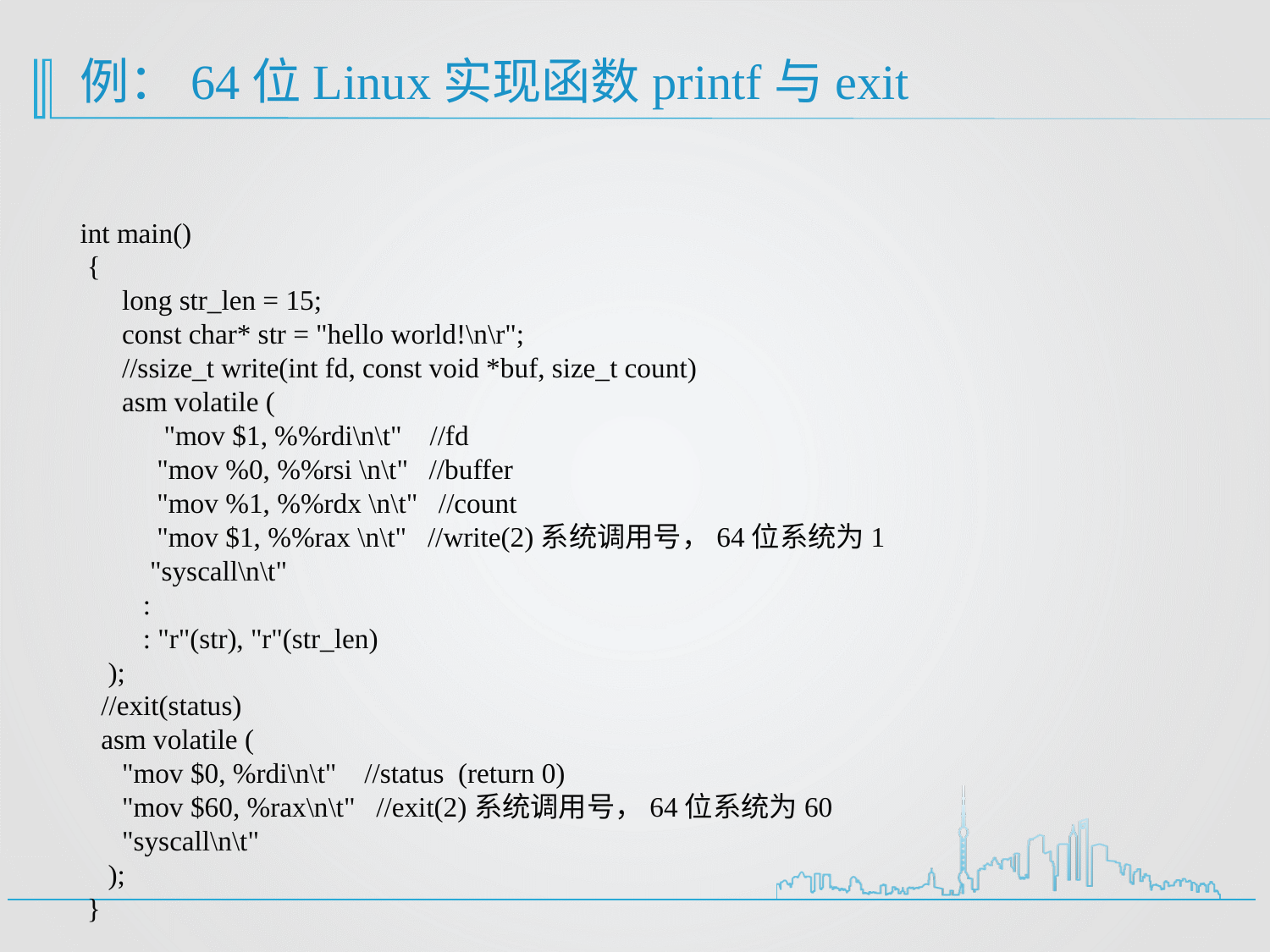

# 例：64位Linux实现函数printf与exit

int main()
 {
      long str_len = 15;
      const char* str = "hello world!\n\r";
      //ssize_t write(int fd, const void *buf, size_t count)
      asm volatile (
            "mov $1, %%rdi\n\t"    //fd
           "mov %0, %%rsi \n\t"   //buffer
           "mov %1, %%rdx \n\t"   //count
           "mov $1, %%rax \n\t"   //write(2)系统调用号，64位系统为1
          "syscall\n\t"
         :
         : "r"(str), "r"(str_len)
    );
   //exit(status)
   asm volatile (
      "mov $0, %rdi\n\t"    //status  (return 0)
      "mov $60, %rax\n\t"   //exit(2)系统调用号，64位系统为60
      "syscall\n\t"
    );
 }